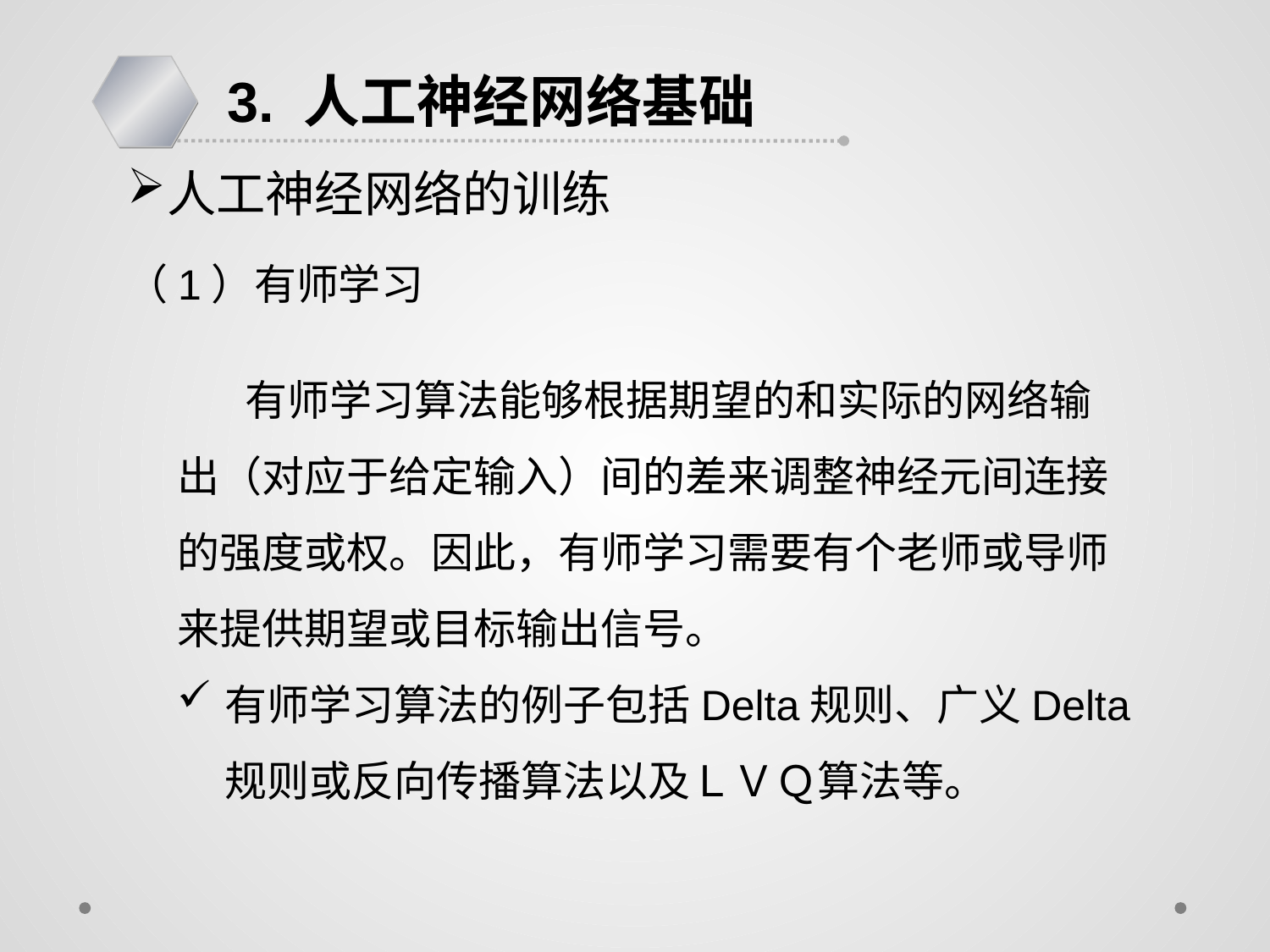

3. 人工神经网络基础

人工神经网络的训练
（1）有师学习
      有师学习算法能够根据期望的和实际的网络输出（对应于给定输入）间的差来调整神经元间连接的强度或权。因此，有师学习需要有个老师或导师来提供期望或目标输出信号。
有师学习算法的例子包括Delta规则、广义Delta规则或反向传播算法以及ＬＶＱ算法等。